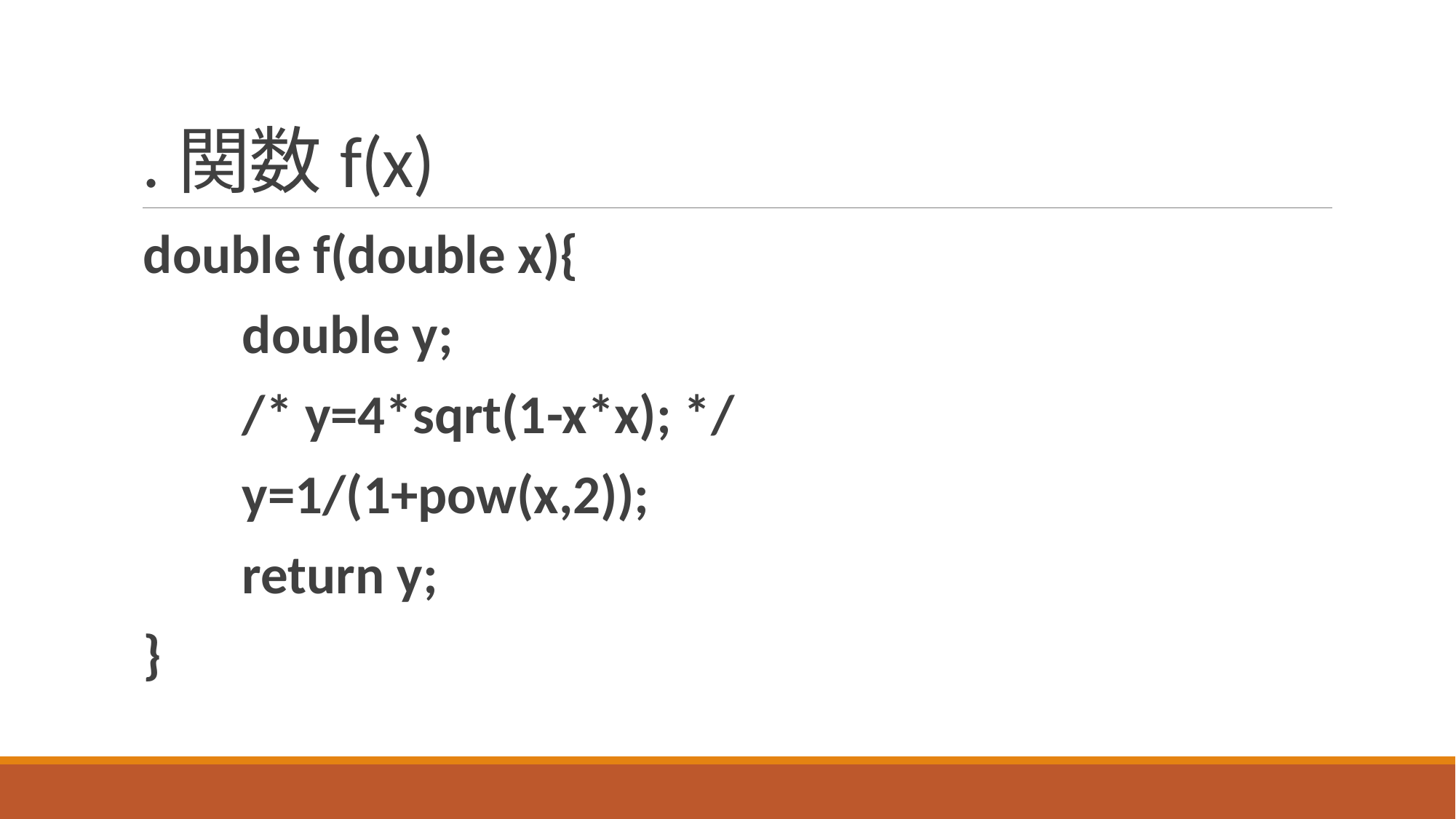

# .関数f(x)
double f(double x){
        double y;
        /* y=4*sqrt(1-x*x); */
        y=1/(1+pow(x,2));
        return y;
}